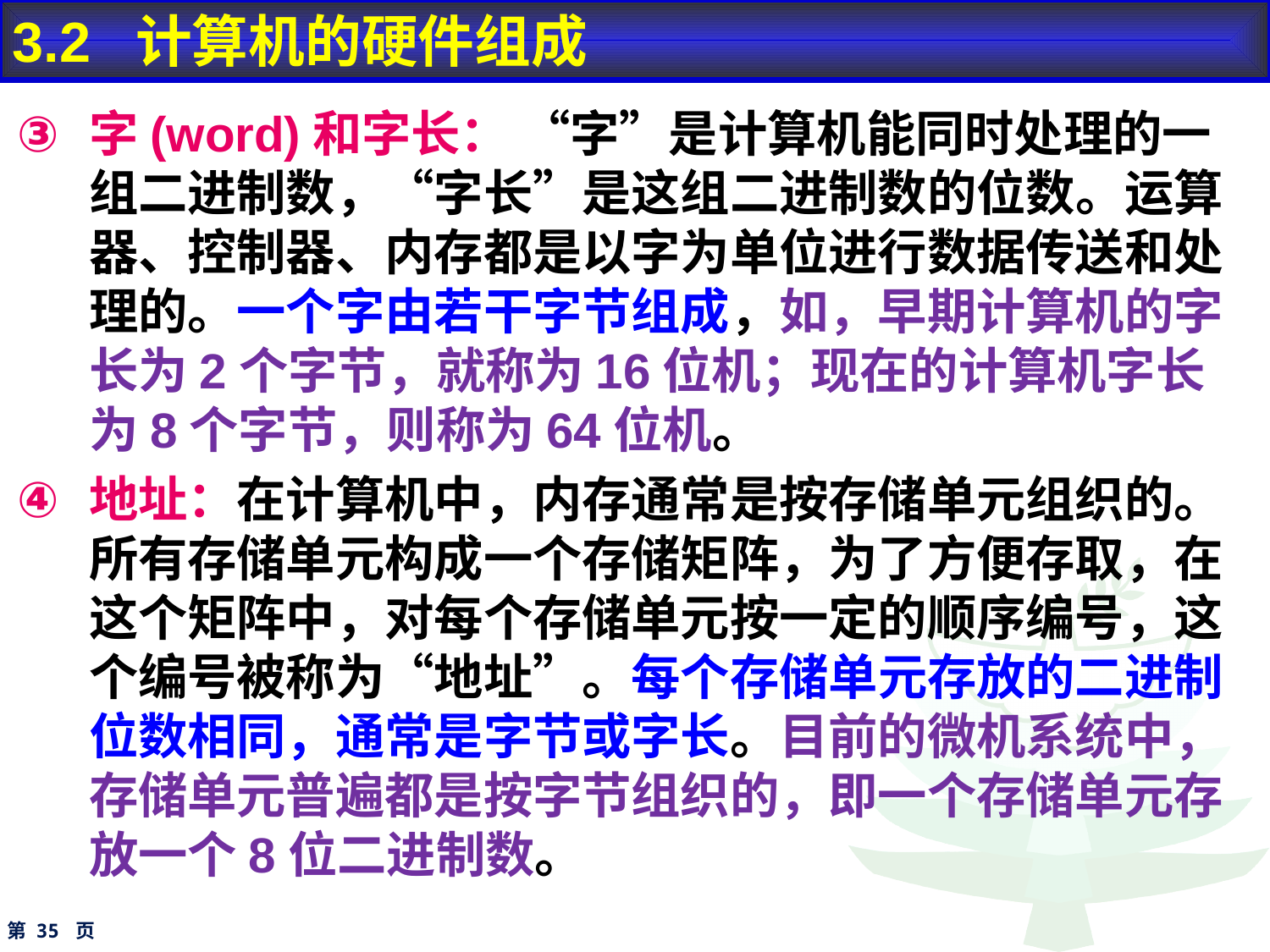

3.2  计算机的硬件组成

字(word)和字长： “字”是计算机能同时处理的一组二进制数，“字长”是这组二进制数的位数。运算器、控制器、内存都是以字为单位进行数据传送和处理的。一个字由若干字节组成，如，早期计算机的字长为2个字节，就称为16位机；现在的计算机字长为8个字节，则称为64位机。
地址：在计算机中，内存通常是按存储单元组织的。所有存储单元构成一个存储矩阵，为了方便存取，在这个矩阵中，对每个存储单元按一定的顺序编号，这个编号被称为“地址”。每个存储单元存放的二进制位数相同，通常是字节或字长。目前的微机系统中，存储单元普遍都是按字节组织的，即一个存储单元存放一个8位二进制数。